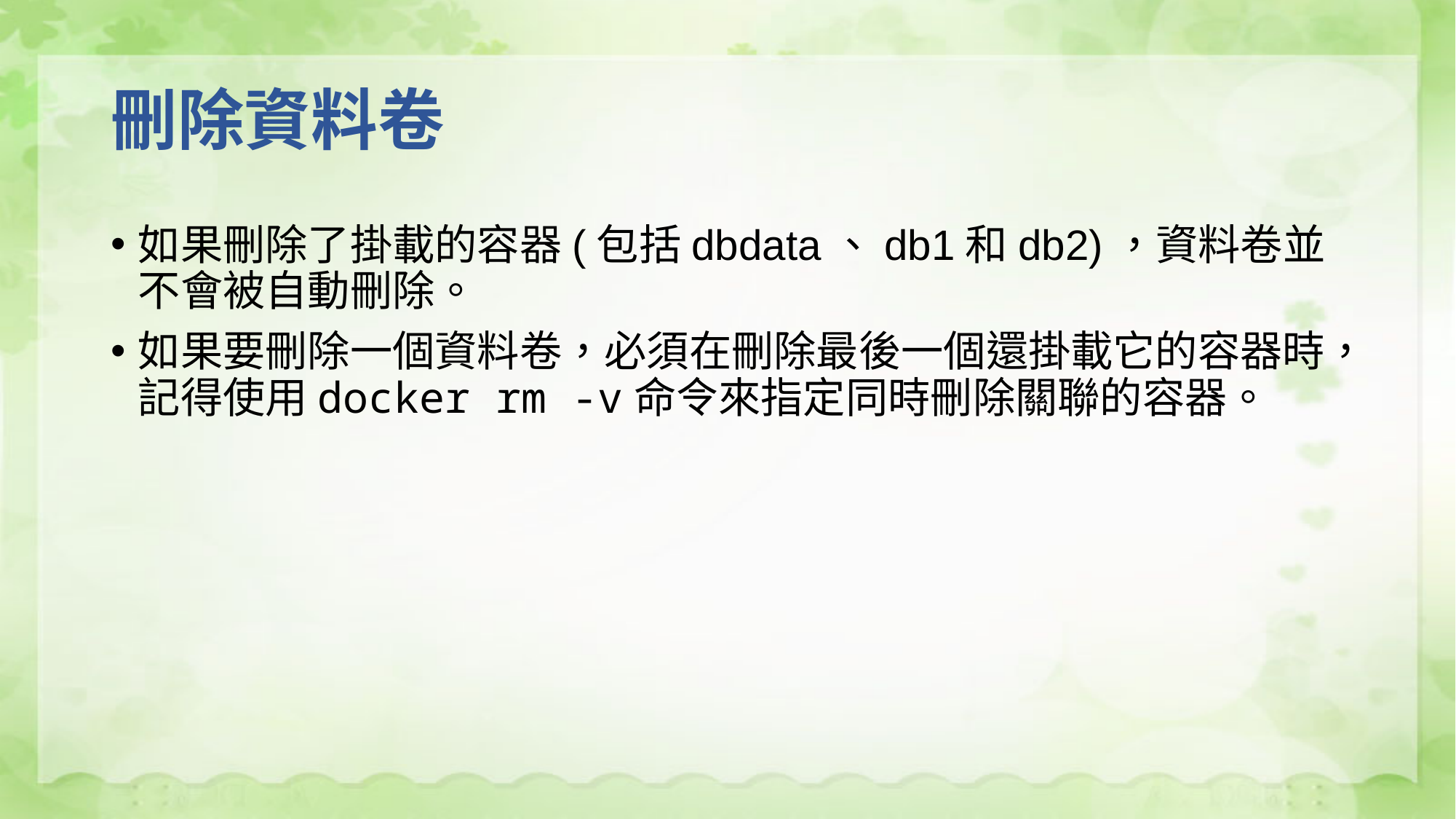

# 刪除資料卷
如果刪除了掛載的容器(包括dbdata、db1和db2)，資料卷並不會被自動刪除。
如果要刪除一個資料卷，必須在刪除最後一個還掛載它的容器時，記得使用docker rm -v命令來指定同時刪除關聯的容器。